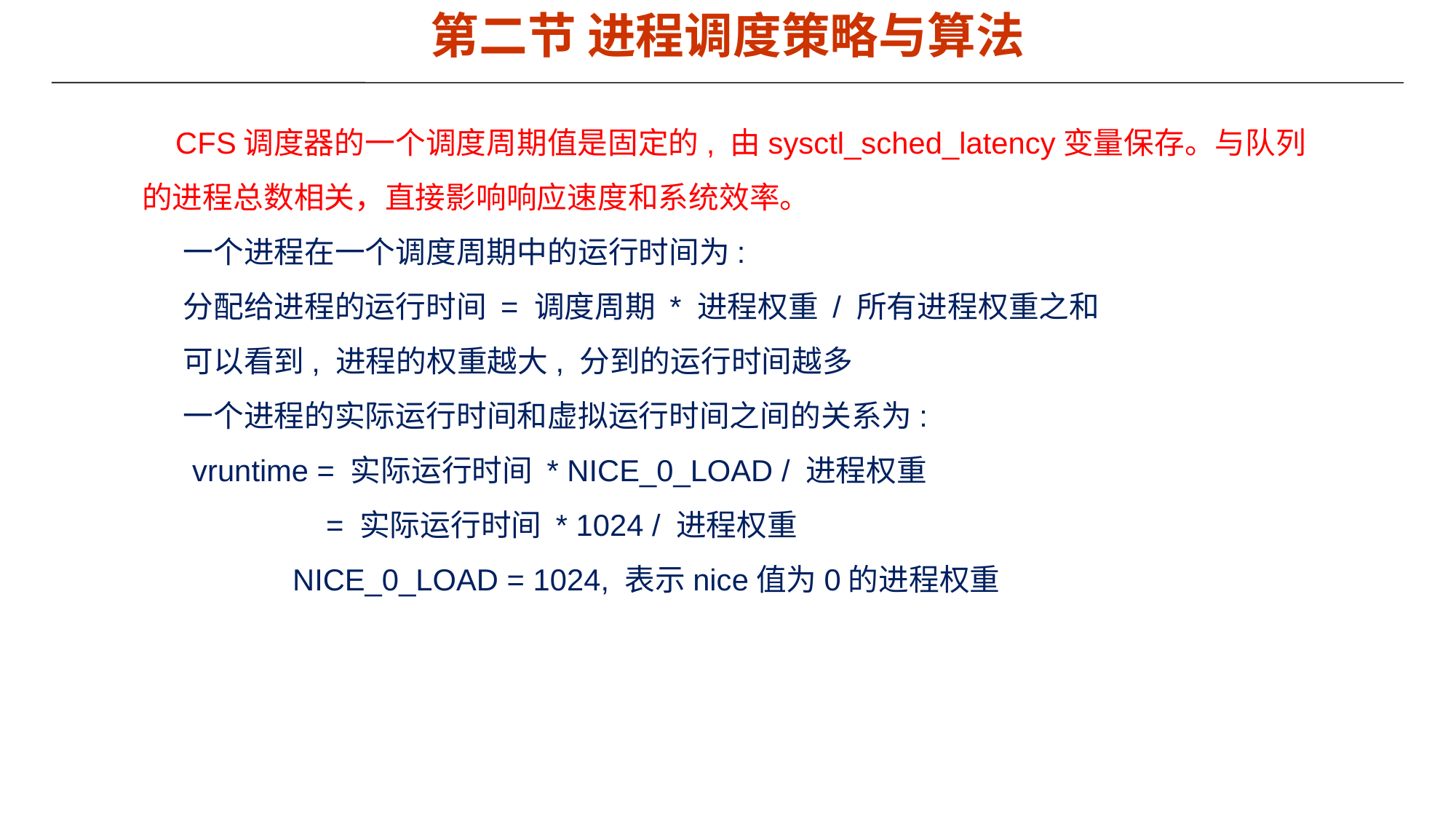

第二节 进程调度策略与算法

    CFS调度器的一个调度周期值是固定的, 由sysctl_sched_latency变量保存。与队列的进程总数相关，直接影响响应速度和系统效率。
     一个进程在一个调度周期中的运行时间为:
     分配给进程的运行时间 = 调度周期 * 进程权重 / 所有进程权重之和
     可以看到, 进程的权重越大, 分到的运行时间越多
     一个进程的实际运行时间和虚拟运行时间之间的关系为:
      vruntime = 实际运行时间 * NICE_0_LOAD / 进程权重
                      = 实际运行时间 * 1024 / 进程权重
                  NICE_0_LOAD = 1024, 表示nice值为0的进程权重